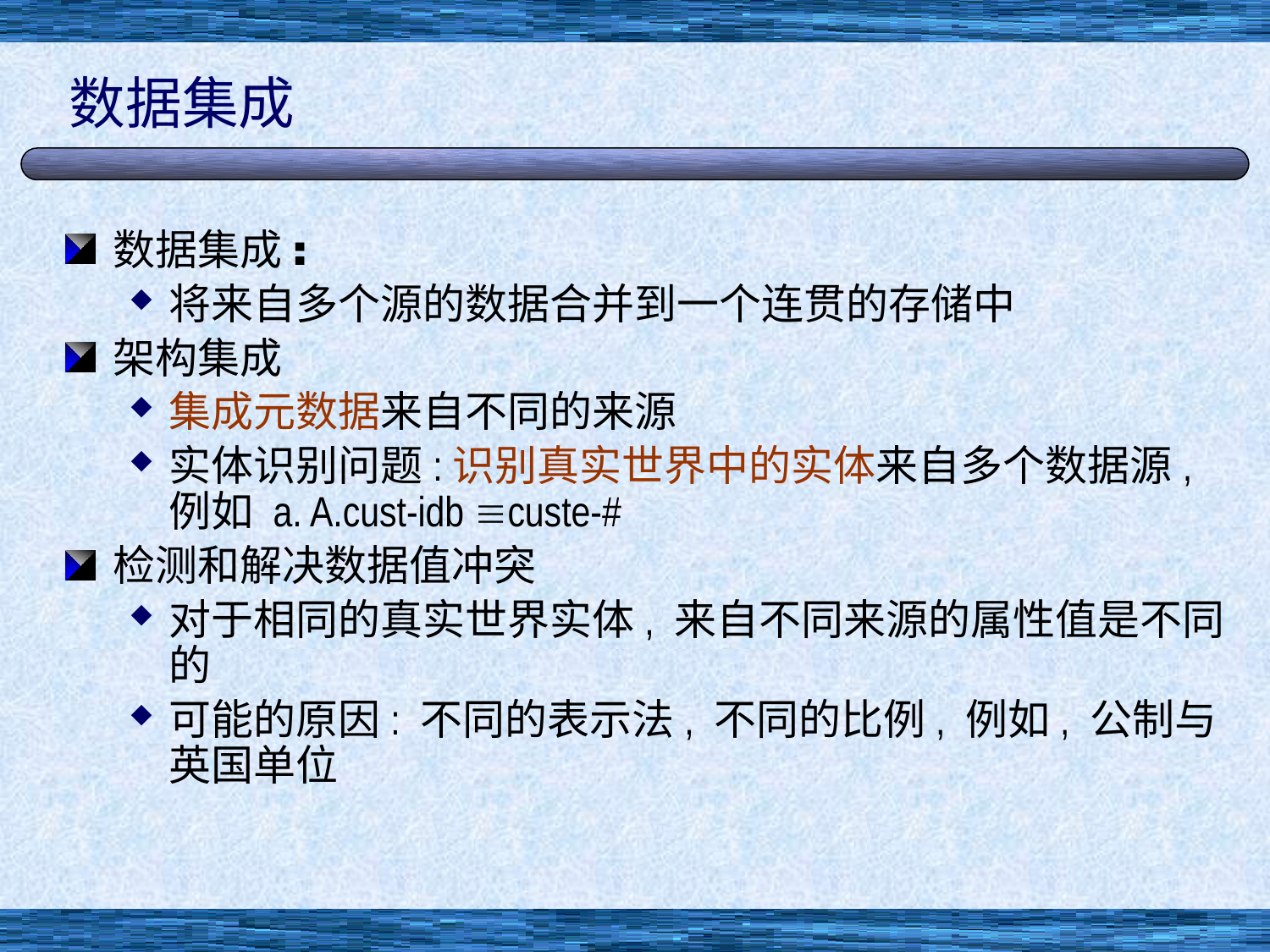

# 数据集成
数据集成:
将来自多个源的数据合并到一个连贯的存储中
架构集成
集成元数据来自不同的来源
实体识别问题:识别真实世界中的实体来自多个数据源, 例如 a. A.cust-idb ≡custe-#
检测和解决数据值冲突
对于相同的真实世界实体, 来自不同来源的属性值是不同的
可能的原因: 不同的表示法, 不同的比例, 例如, 公制与英国单位